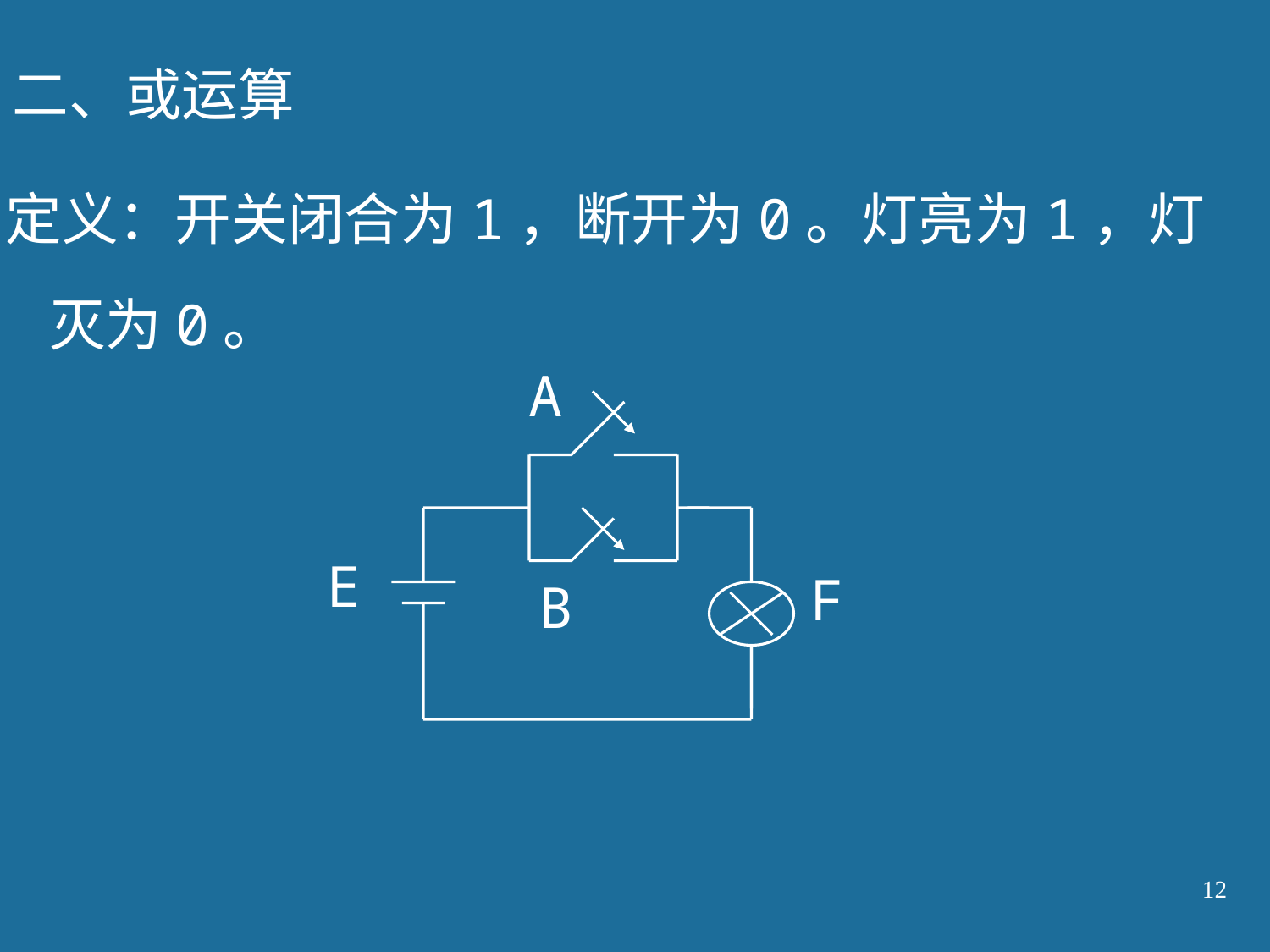

二、或运算
定义：开关闭合为1，断开为0。灯亮为1，灯
灭为0。
A

E
F

B

12